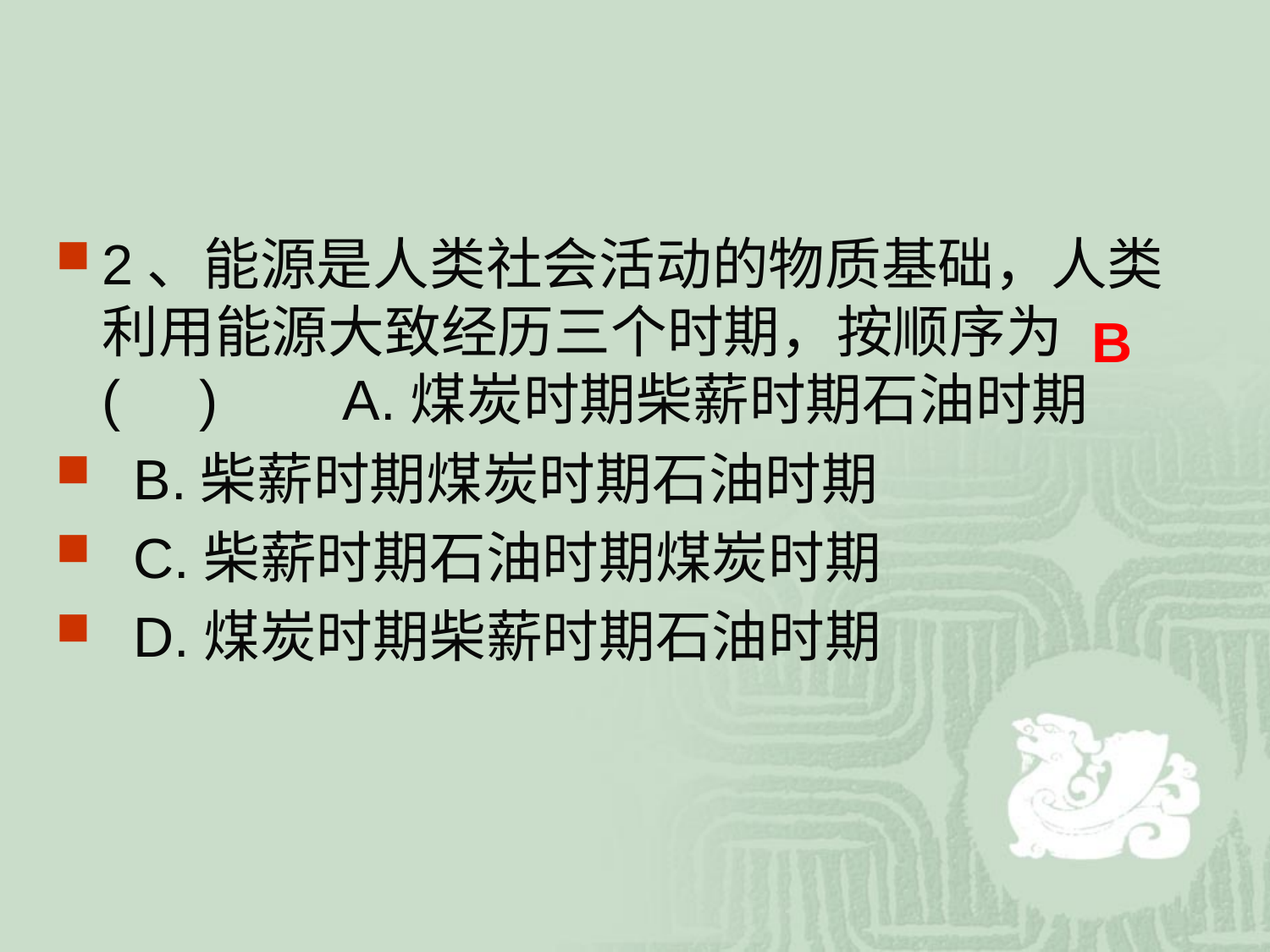

2、能源是人类社会活动的物质基础，人类利用能源大致经历三个时期，按顺序为   (     )        A.煤炭时期柴薪时期石油时期
  B.柴薪时期煤炭时期石油时期
  C.柴薪时期石油时期煤炭时期
  D.煤炭时期柴薪时期石油时期
B